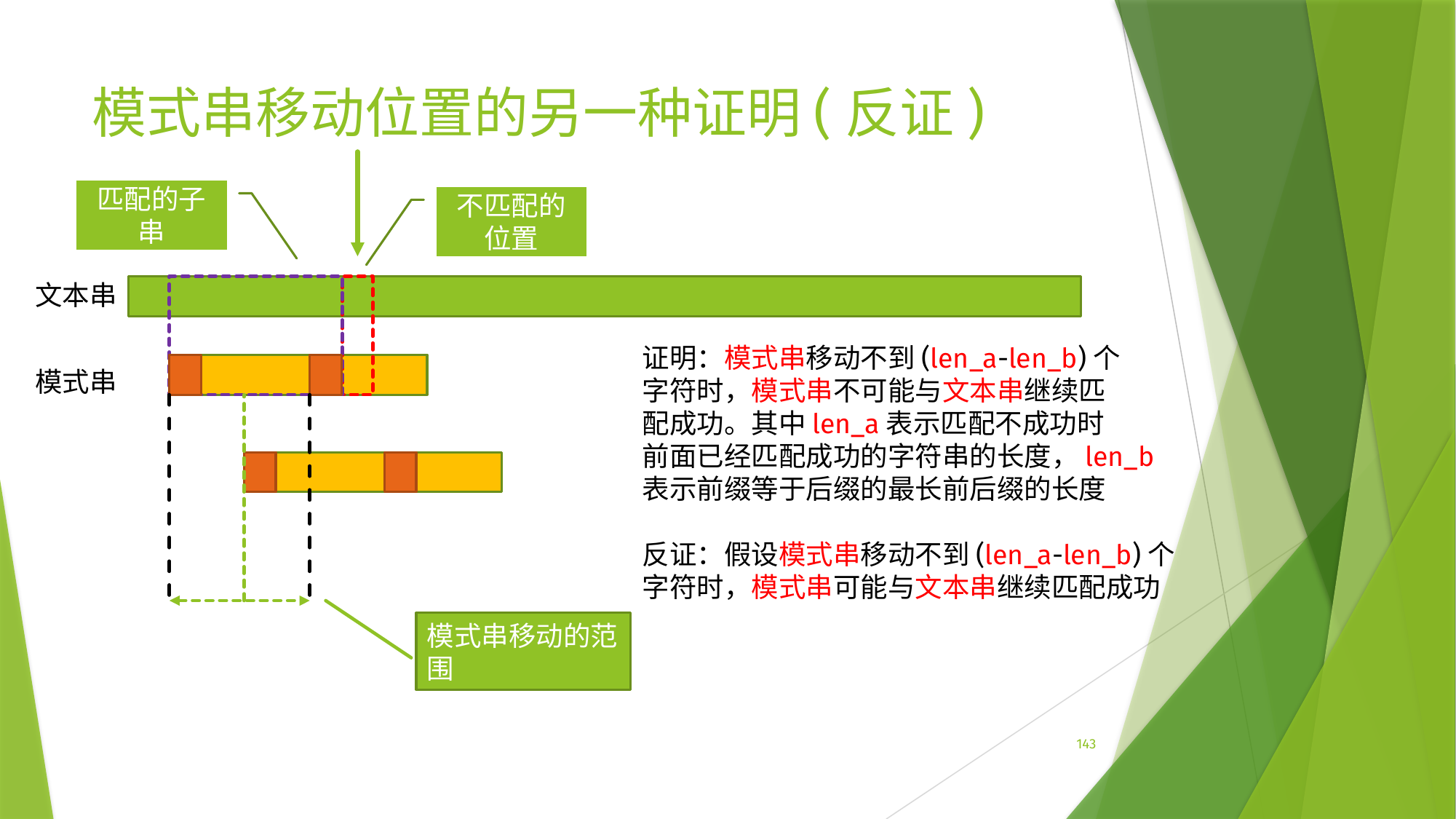

# 模式串移动位置的另一种证明(反证)
匹配的子串
不匹配的位置

文本串

证明：模式串移动不到(len_a-len_b)个
字符时，模式串不可能与文本串继续匹
配成功。其中len_a表示匹配不成功时
前面已经匹配成功的字符串的长度，len_b
表示前缀等于后缀的最长前后缀的长度

反证：假设模式串移动不到(len_a-len_b)个
字符时，模式串可能与文本串继续匹配成功

模式串

模式串移动的范围
143